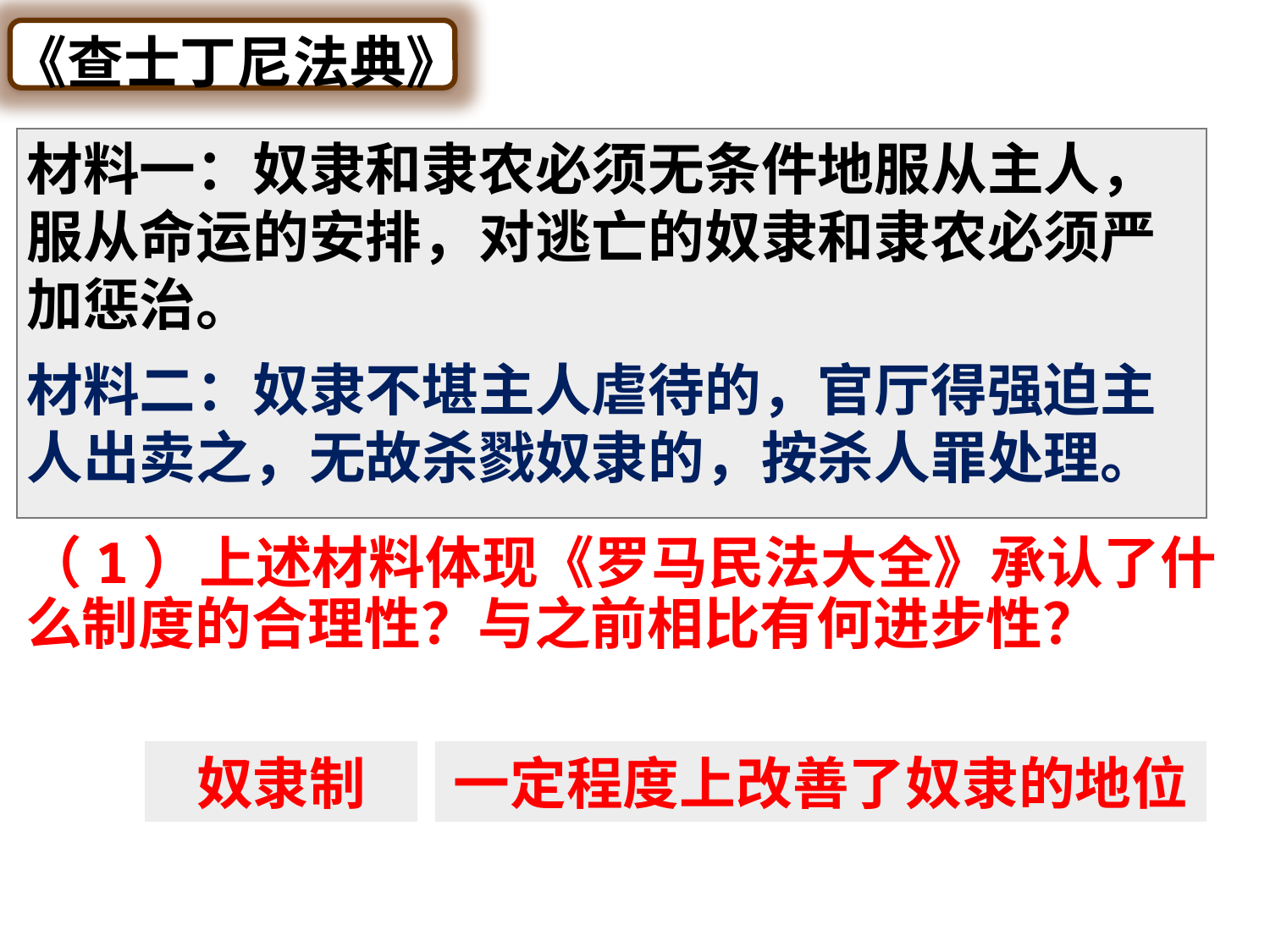

《查士丁尼法典》

一、查士丁尼及《查士丁尼法典》
材料一：奴隶和隶农必须无条件地服从主人，服从命运的安排，对逃亡的奴隶和隶农必须严加惩治。
材料二：奴隶不堪主人虐待的，官厅得强迫主人出卖之，无故杀戮奴隶的，按杀人罪处理。

（1）上述材料体现《罗马民法大全》承认了什么制度的合理性？与之前相比有何进步性？
奴隶制
一定程度上改善了奴隶的地位